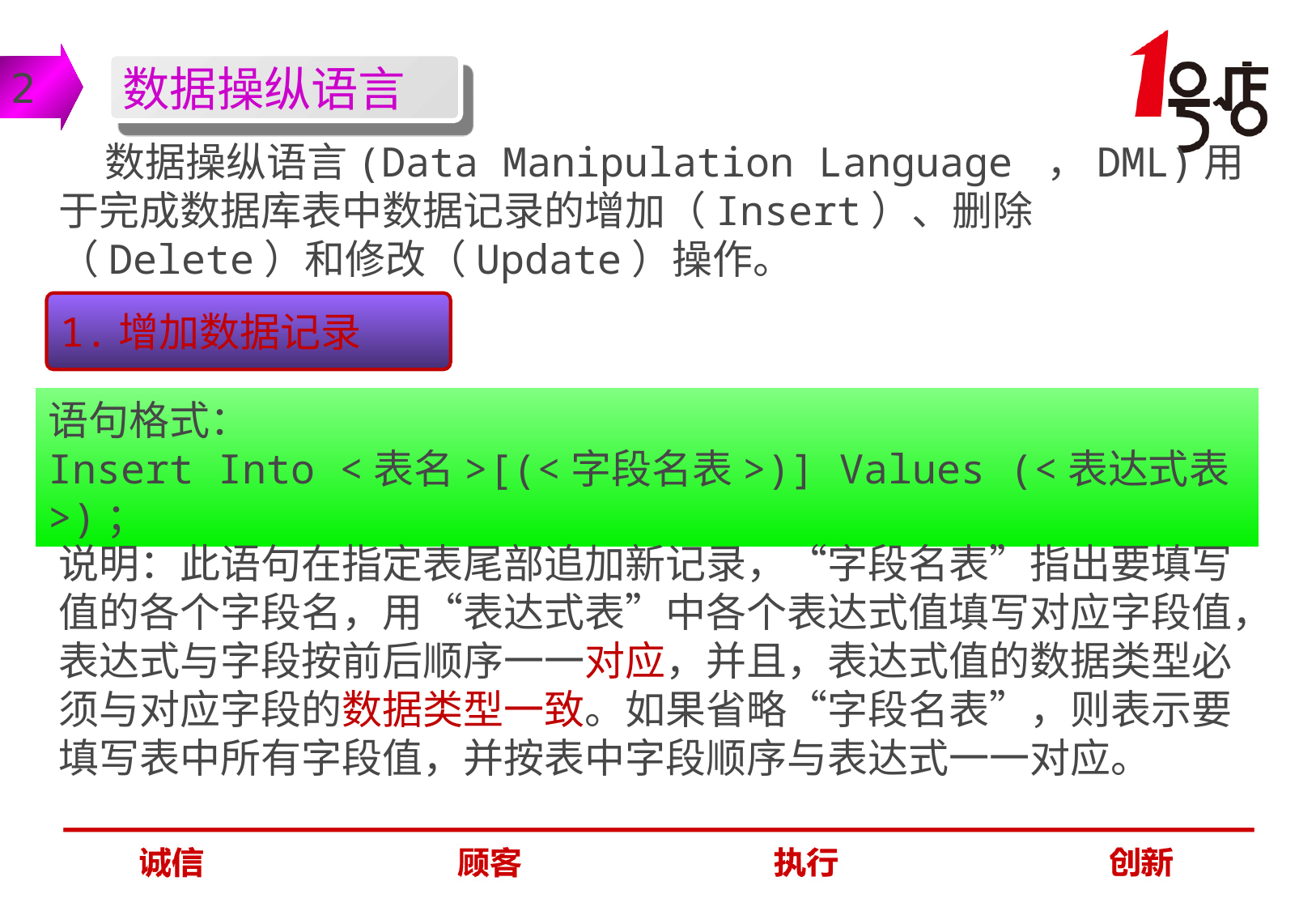

2
数据操纵语言
    数据操纵语言(Data Manipulation Language ，DML)用于完成数据库表中数据记录的增加（Insert）、删除（Delete）和修改（Update）操作。

1.增加数据记录
语句格式：
Insert Into <表名>[(<字段名表>)] Values (<表达式表>)；
说明：此语句在指定表尾部追加新记录，“字段名表”指出要填写值的各个字段名，用“表达式表”中各个表达式值填写对应字段值，表达式与字段按前后顺序一一对应，并且，表达式值的数据类型必须与对应字段的数据类型一致。如果省略“字段名表”，则表示要填写表中所有字段值，并按表中字段顺序与表达式一一对应。